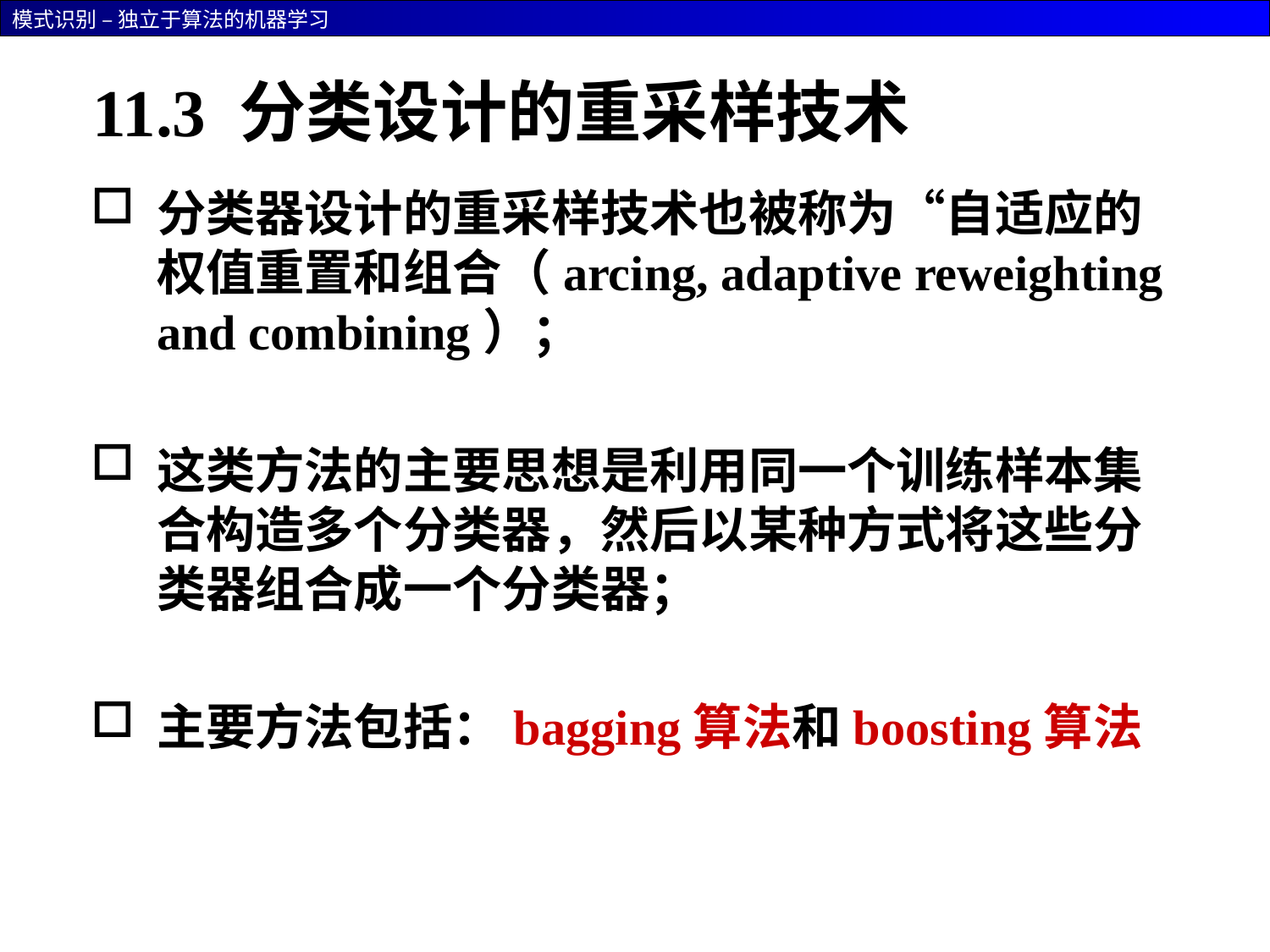

# 11.3 分类设计的重采样技术
分类器设计的重采样技术也被称为“自适应的权值重置和组合（arcing, adaptive reweighting and combining）；

这类方法的主要思想是利用同一个训练样本集合构造多个分类器，然后以某种方式将这些分类器组合成一个分类器；

主要方法包括：bagging算法和boosting算法